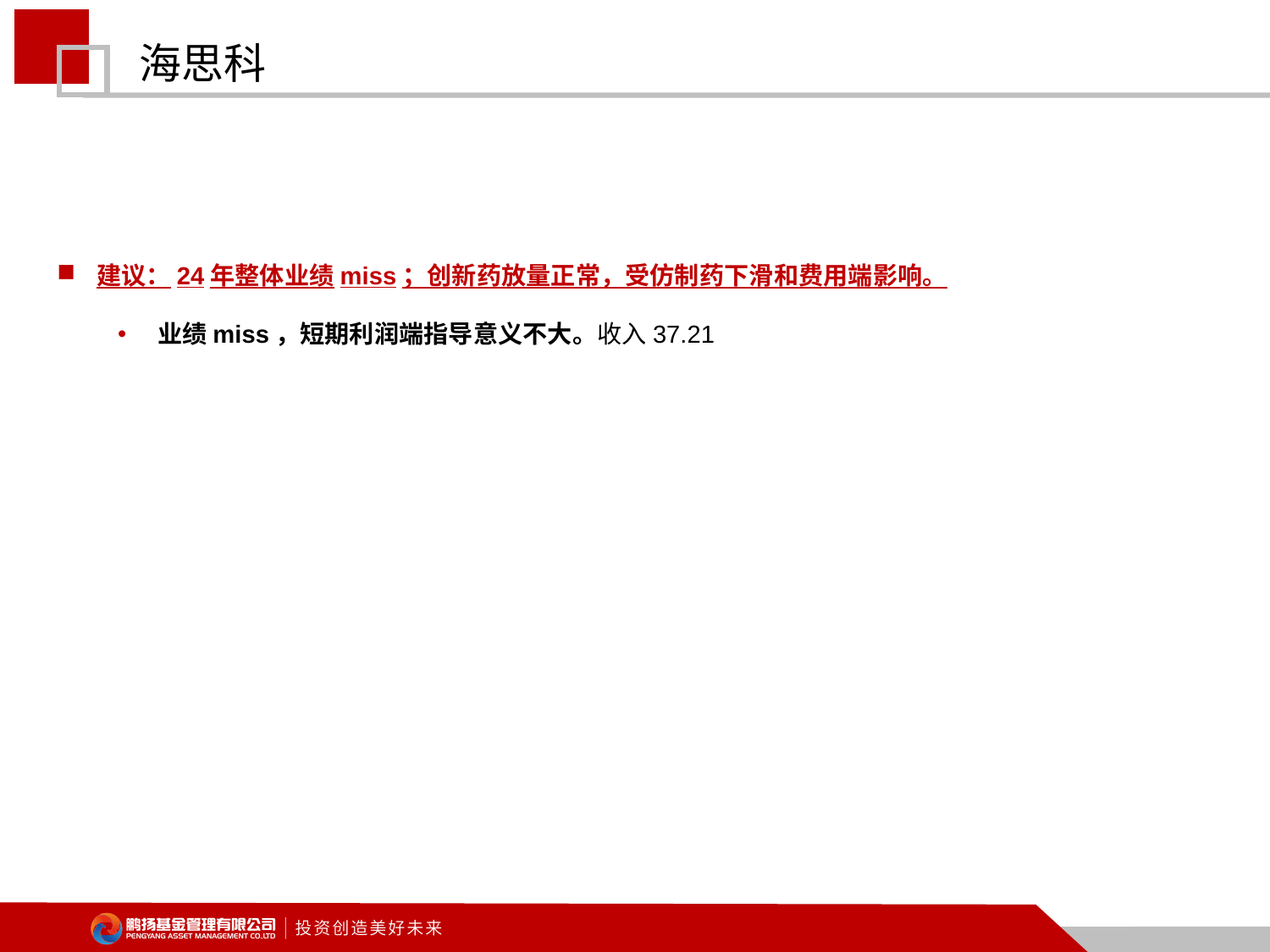

#
海思科
建议：24年整体业绩miss；创新药放量正常，受仿制药下滑和费用端影响。
业绩miss，短期利润端指导意义不大。收入37.21